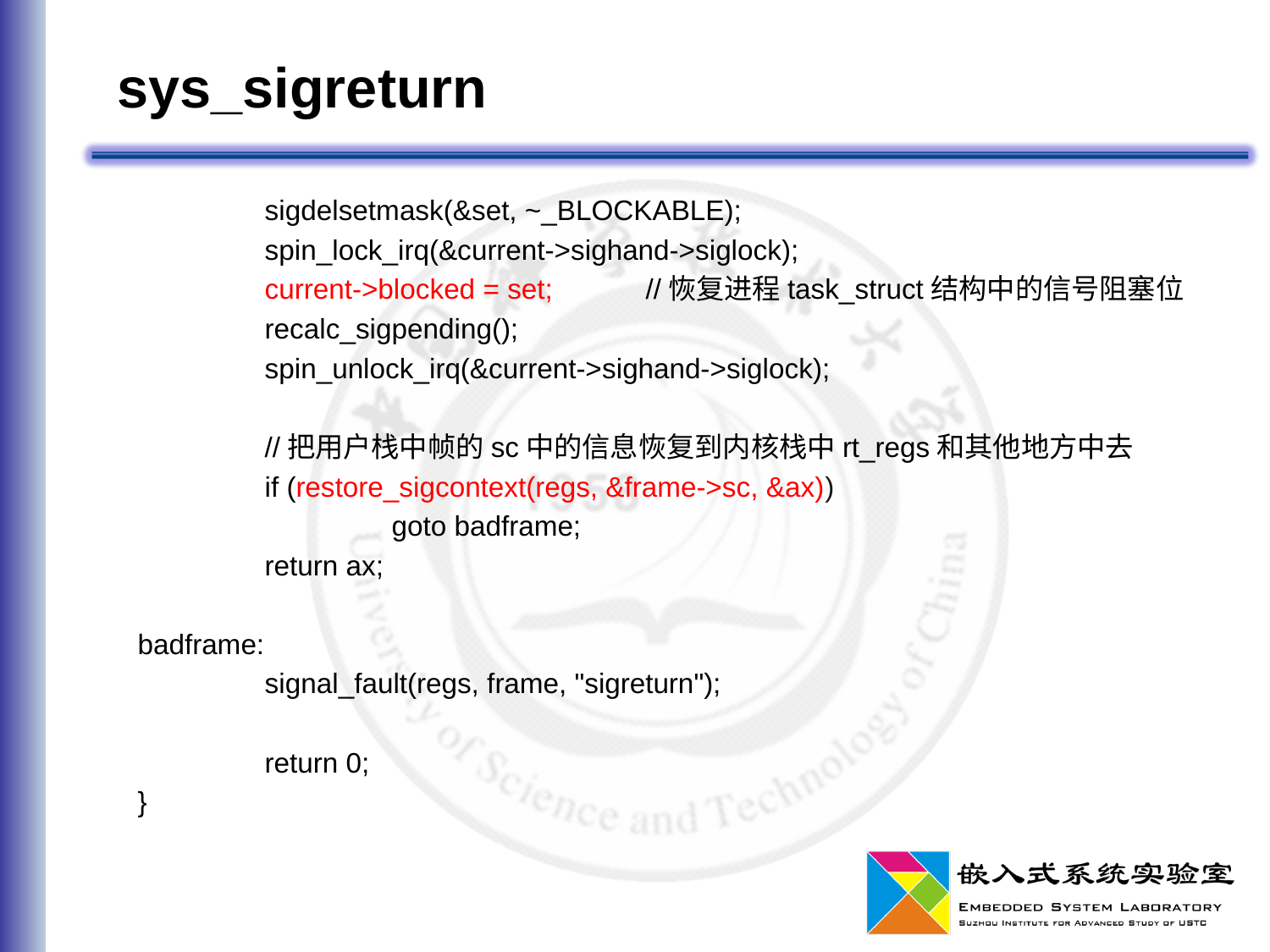

# sys_sigreturn
	sigdelsetmask(&set, ~_BLOCKABLE);
	spin_lock_irq(&current->sighand->siglock);
	current->blocked = set;	//恢复进程task_struct结构中的信号阻塞位
	recalc_sigpending();
	spin_unlock_irq(&current->sighand->siglock);

	//把用户栈中帧的sc中的信息恢复到内核栈中rt_regs和其他地方中去
	if (restore_sigcontext(regs, &frame->sc, &ax))
		goto badframe;
	return ax;

badframe:
	signal_fault(regs, frame, "sigreturn");

	return 0;
}